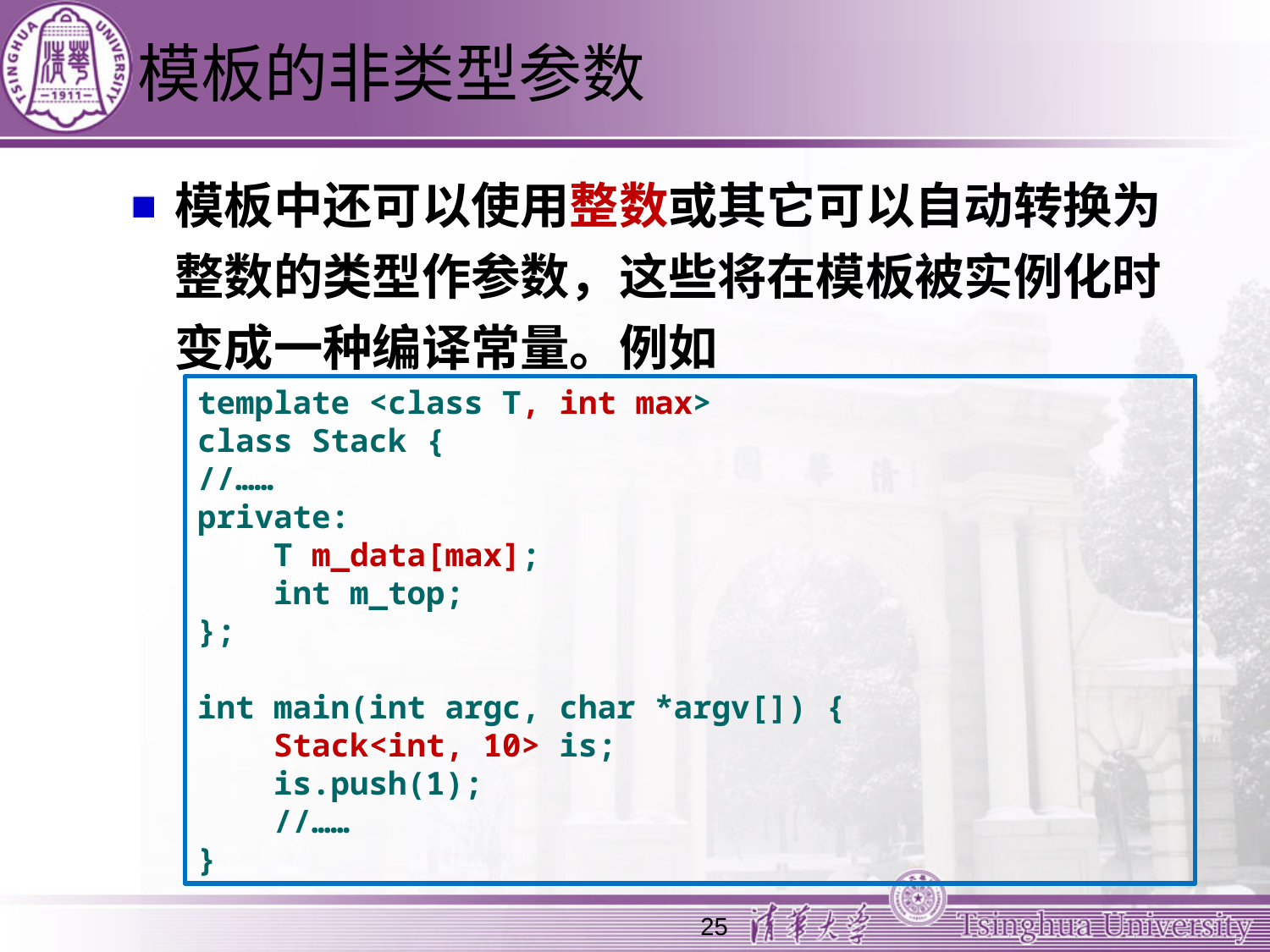

# 模板的非类型参数
模板中还可以使用整数或其它可以自动转换为整数的类型作参数，这些将在模板被实例化时变成一种编译常量。例如
template <class T, int max>
class Stack {
//……
private:
    T m_data[max];
    int m_top;
};

int main(int argc, char *argv[]) {
    Stack<int, 10> is;
    is.push(1);
    //……
}
25